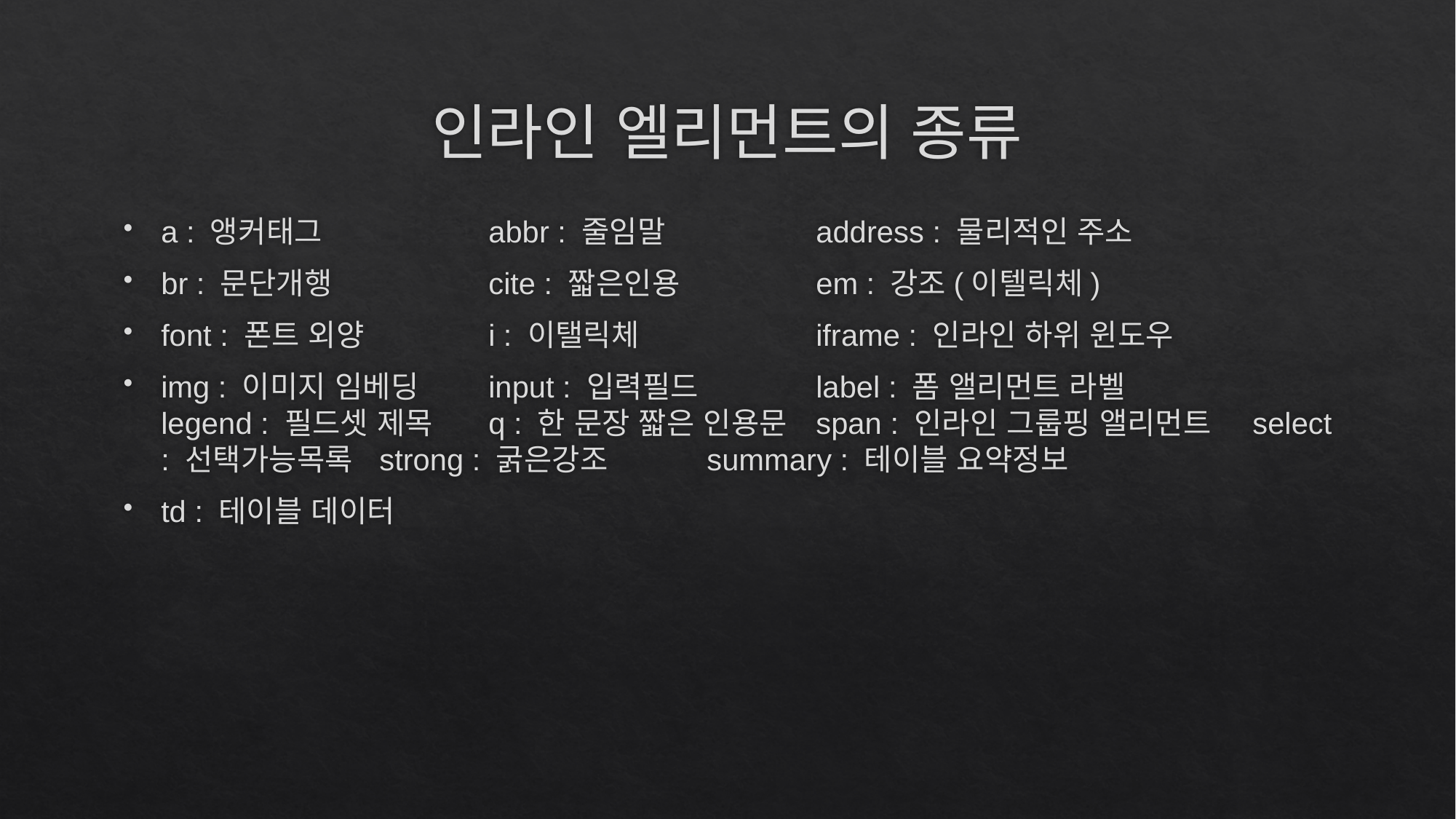

# 인라인 엘리먼트의 종류
a : 앵커태그 		abbr : 줄임말		address : 물리적인 주소
br : 문단개행		cite : 짧은인용		em : 강조(이텔릭체)
font : 폰트 외양		i : 이탤릭체		iframe : 인라인 하위 윈도우
img : 이미지 임베딩	input : 입력필드		label : 폼 앨리먼트 라벨		legend : 필드셋 제목	q : 한 문장 짧은 인용문	span : 인라인 그룹핑 앨리먼트	select : 선택가능목록	strong : 굵은강조	summary : 테이블 요약정보
td : 테이블 데이터